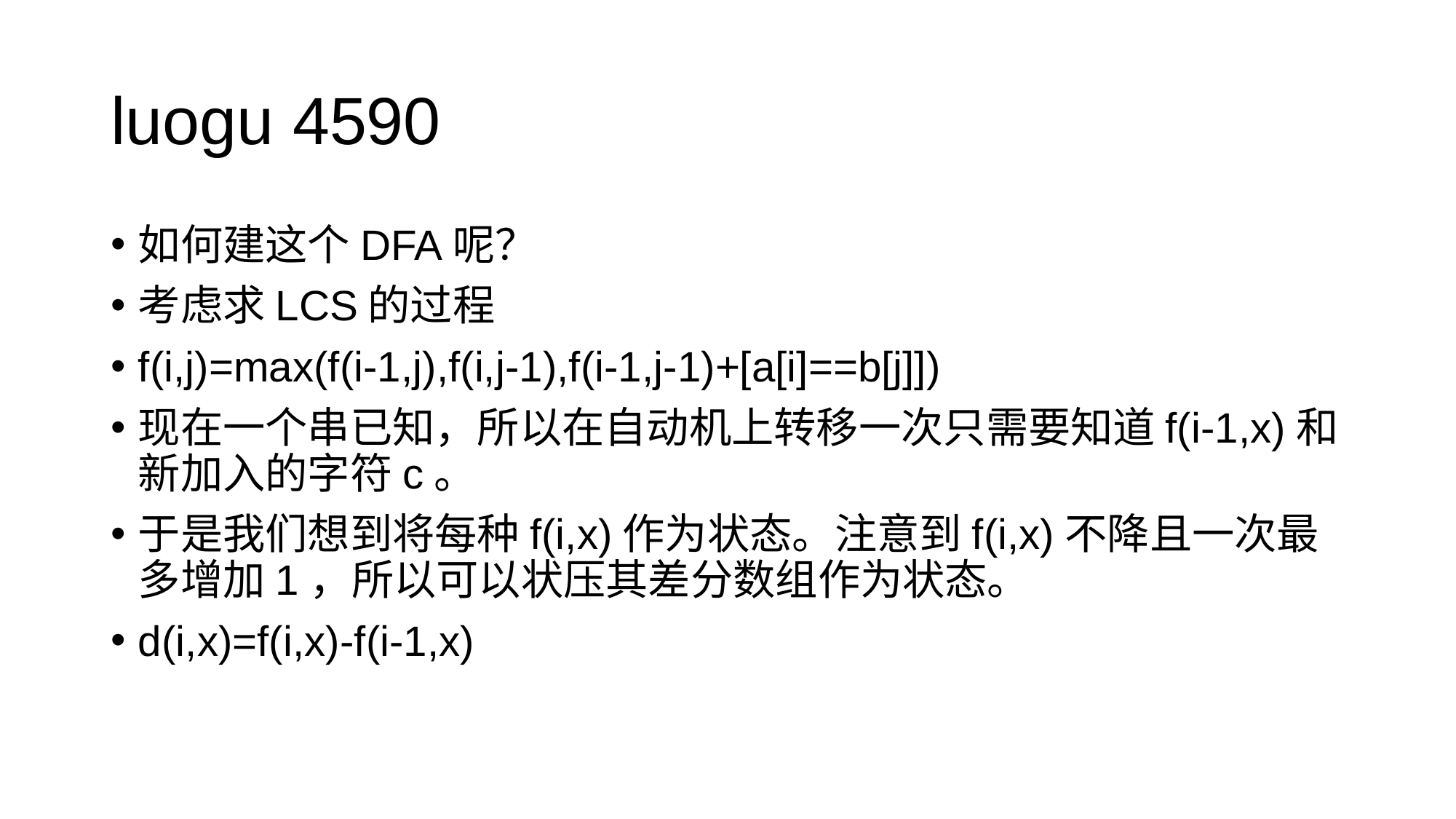

# luogu 4590
如何建这个DFA呢？
考虑求LCS的过程
f(i,j)=max(f(i-1,j),f(i,j-1),f(i-1,j-1)+[a[i]==b[j]])
现在一个串已知，所以在自动机上转移一次只需要知道f(i-1,x)和新加入的字符c。
于是我们想到将每种f(i,x)作为状态。注意到f(i,x)不降且一次最多增加1，所以可以状压其差分数组作为状态。
d(i,x)=f(i,x)-f(i-1,x)